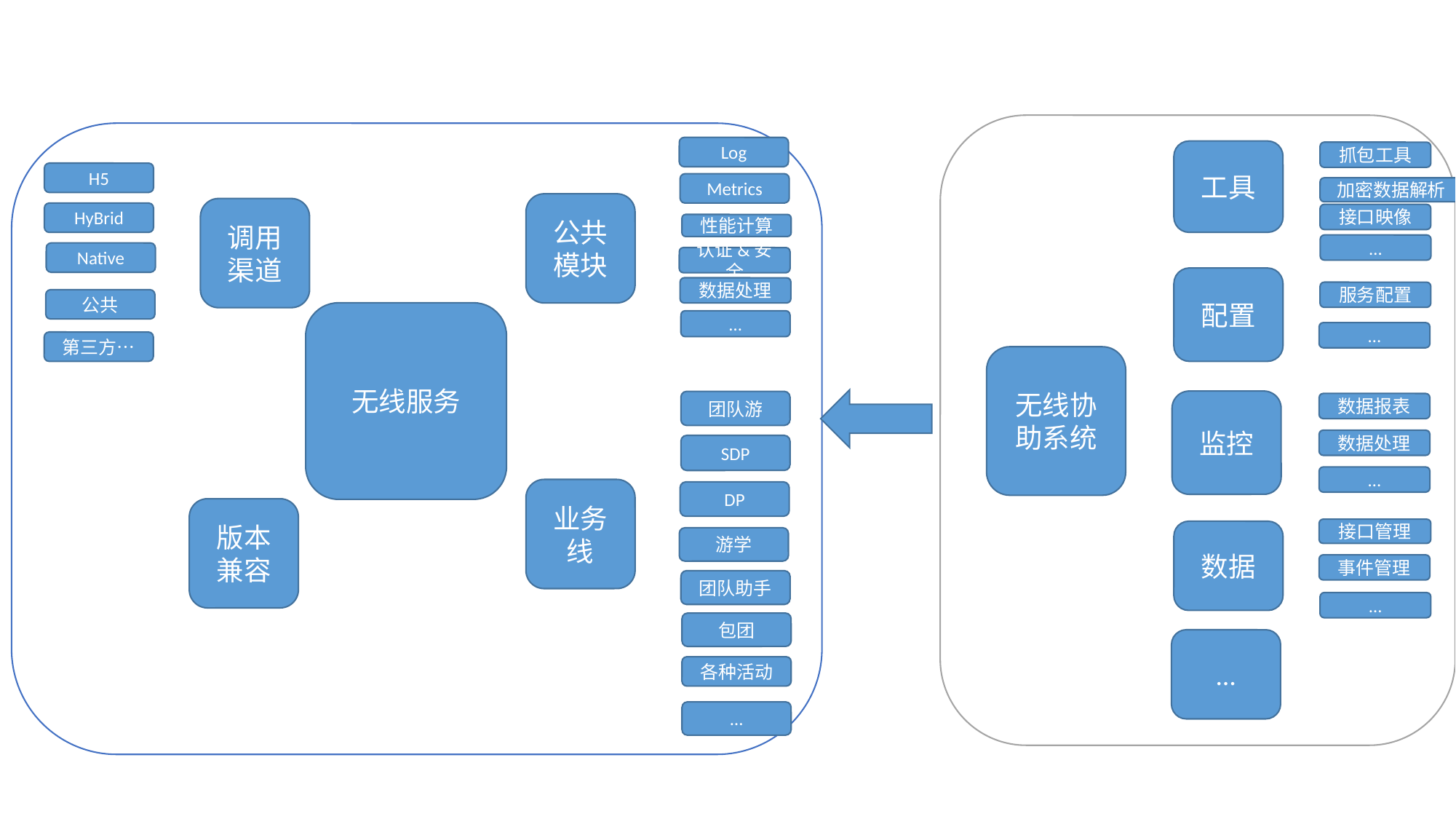

Log
工具
抓包工具
H5
Metrics
加密数据解析
公共模块
调用渠道
HyBrid
接口映像
性能计算
…
Native
认证&安全
配置
数据处理
服务配置
公共
无线服务
…
…
第三方…
无线协助系统

监控
团队游
数据报表
数据处理
SDP
…
业务线
DP
版本兼容
接口管理
数据
游学
事件管理
团队助手
…
包团
…
各种活动
…